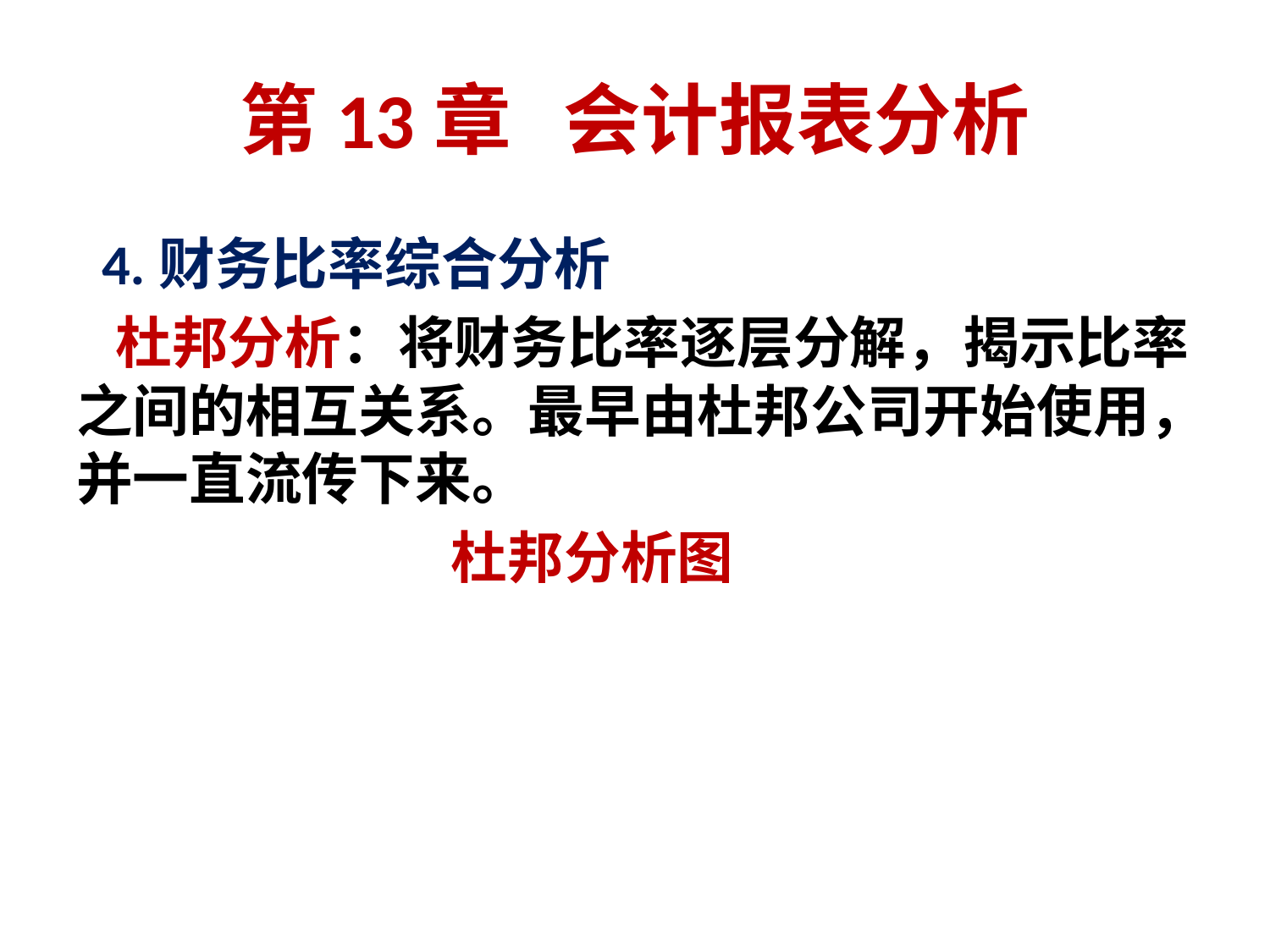

# 第13章   会计报表分析
  4.财务比率综合分析
  杜邦分析：将财务比率逐层分解，揭示比率之间的相互关系。最早由杜邦公司开始使用，并一直流传下来。
                            杜邦分析图